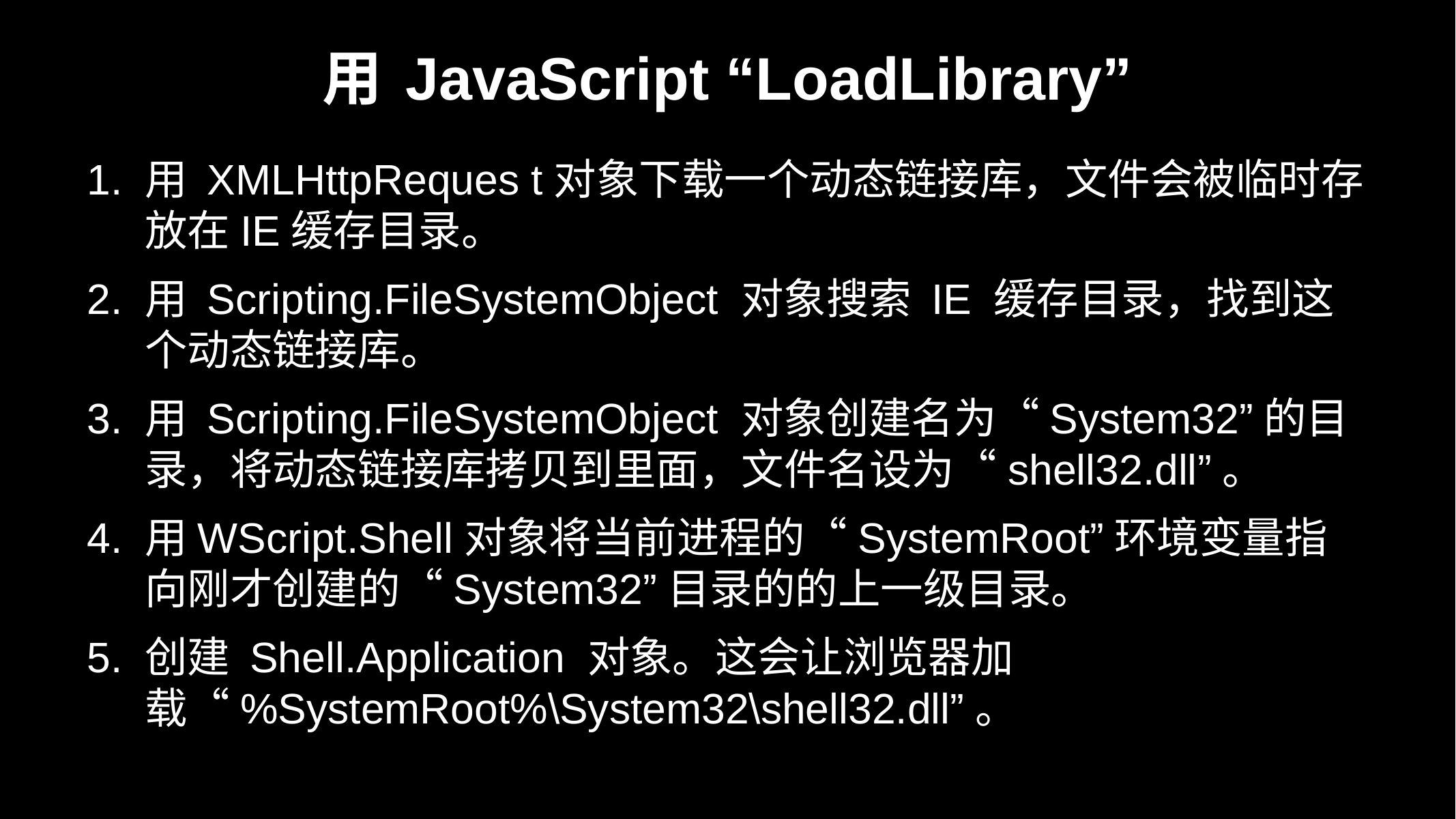

# 用 JavaScript “LoadLibrary”
用 XMLHttpReques t对象下载一个动态链接库，文件会被临时存放在IE缓存目录。
用 Scripting.FileSystemObject 对象搜索 IE 缓存目录，找到这个动态链接库。
用 Scripting.FileSystemObject 对象创建名为“System32”的目录，将动态链接库拷贝到里面，文件名设为“shell32.dll”。
用WScript.Shell对象将当前进程的“SystemRoot”环境变量指向刚才创建的“System32”目录的的上一级目录。
创建 Shell.Application 对象。这会让浏览器加载“%SystemRoot%\System32\shell32.dll”。